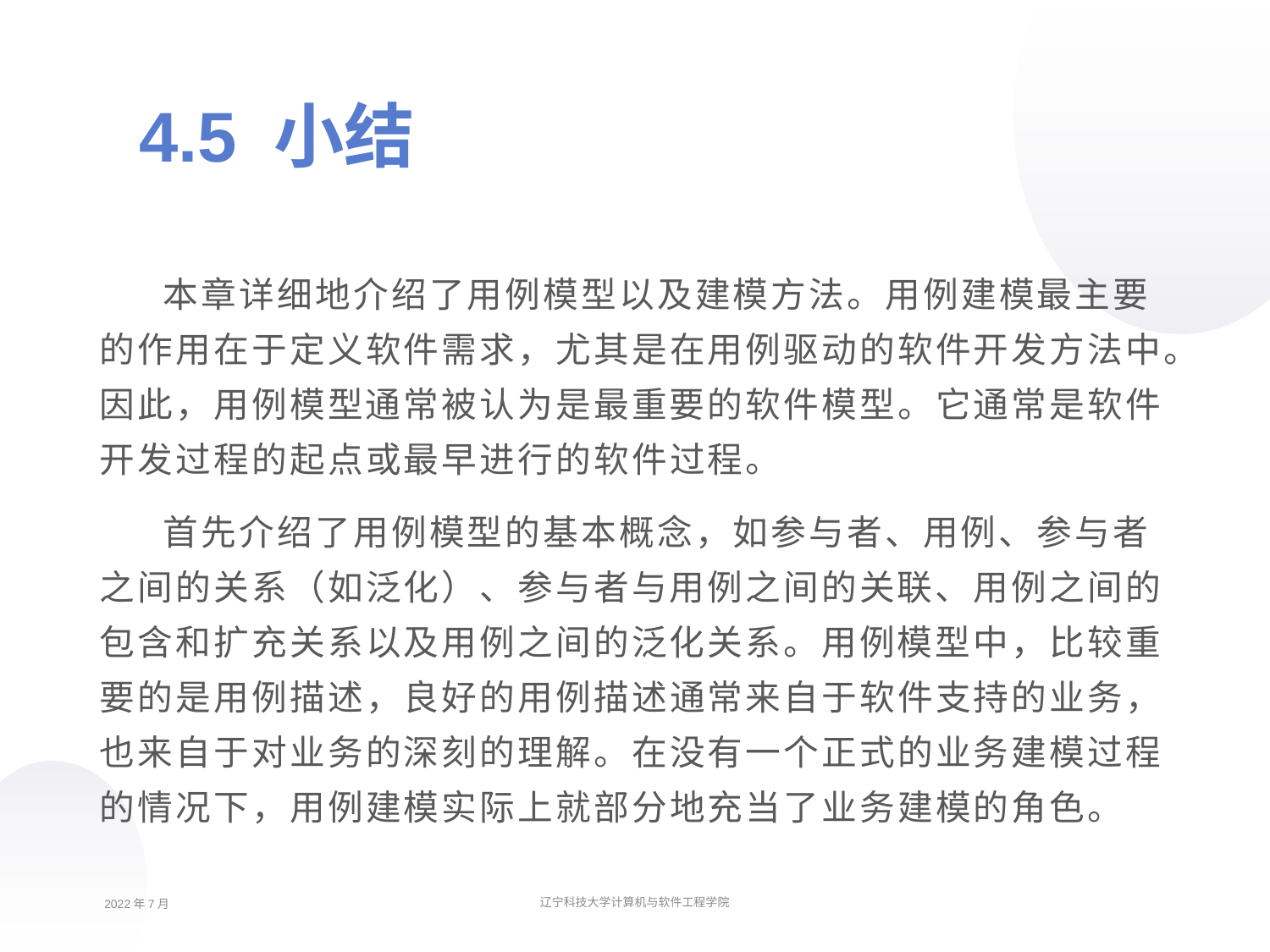

4.5 小结
本章详细地介绍了用例模型以及建模方法。用例建模最主要的作用在于定义软件需求，尤其是在用例驱动的软件开发方法中。因此，用例模型通常被认为是最重要的软件模型。它通常是软件开发过程的起点或最早进行的软件过程。
首先介绍了用例模型的基本概念，如参与者、用例、参与者之间的关系（如泛化）、参与者与用例之间的关联、用例之间的包含和扩充关系以及用例之间的泛化关系。用例模型中，比较重要的是用例描述，良好的用例描述通常来自于软件支持的业务，也来自于对业务的深刻的理解。在没有一个正式的业务建模过程的情况下，用例建模实际上就部分地充当了业务建模的角色。

2022年7月
辽宁科技大学计算机与软件工程学院
81